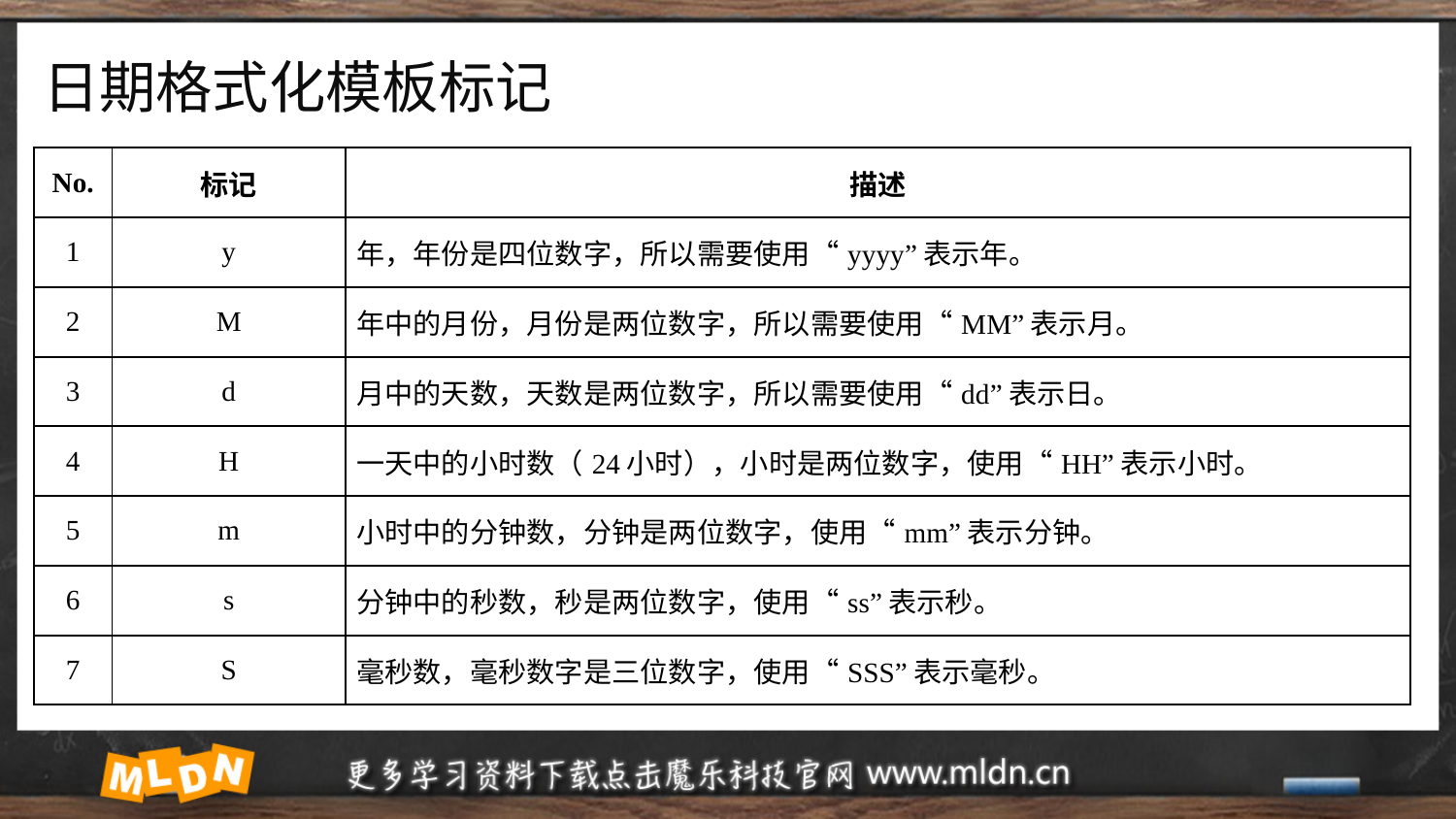

# 日期格式化模板标记
| No. | 标记 | 描述 |
| --- | --- | --- |
| 1 | y | 年，年份是四位数字，所以需要使用“yyyy”表示年。 |
| 2 | M | 年中的月份，月份是两位数字，所以需要使用“MM”表示月。 |
| 3 | d | 月中的天数，天数是两位数字，所以需要使用“dd”表示日。 |
| 4 | H | 一天中的小时数（24小时），小时是两位数字，使用“HH”表示小时。 |
| 5 | m | 小时中的分钟数，分钟是两位数字，使用“mm”表示分钟。 |
| 6 | s | 分钟中的秒数，秒是两位数字，使用“ss”表示秒。 |
| 7 | S | 毫秒数，毫秒数字是三位数字，使用“SSS”表示毫秒。 |